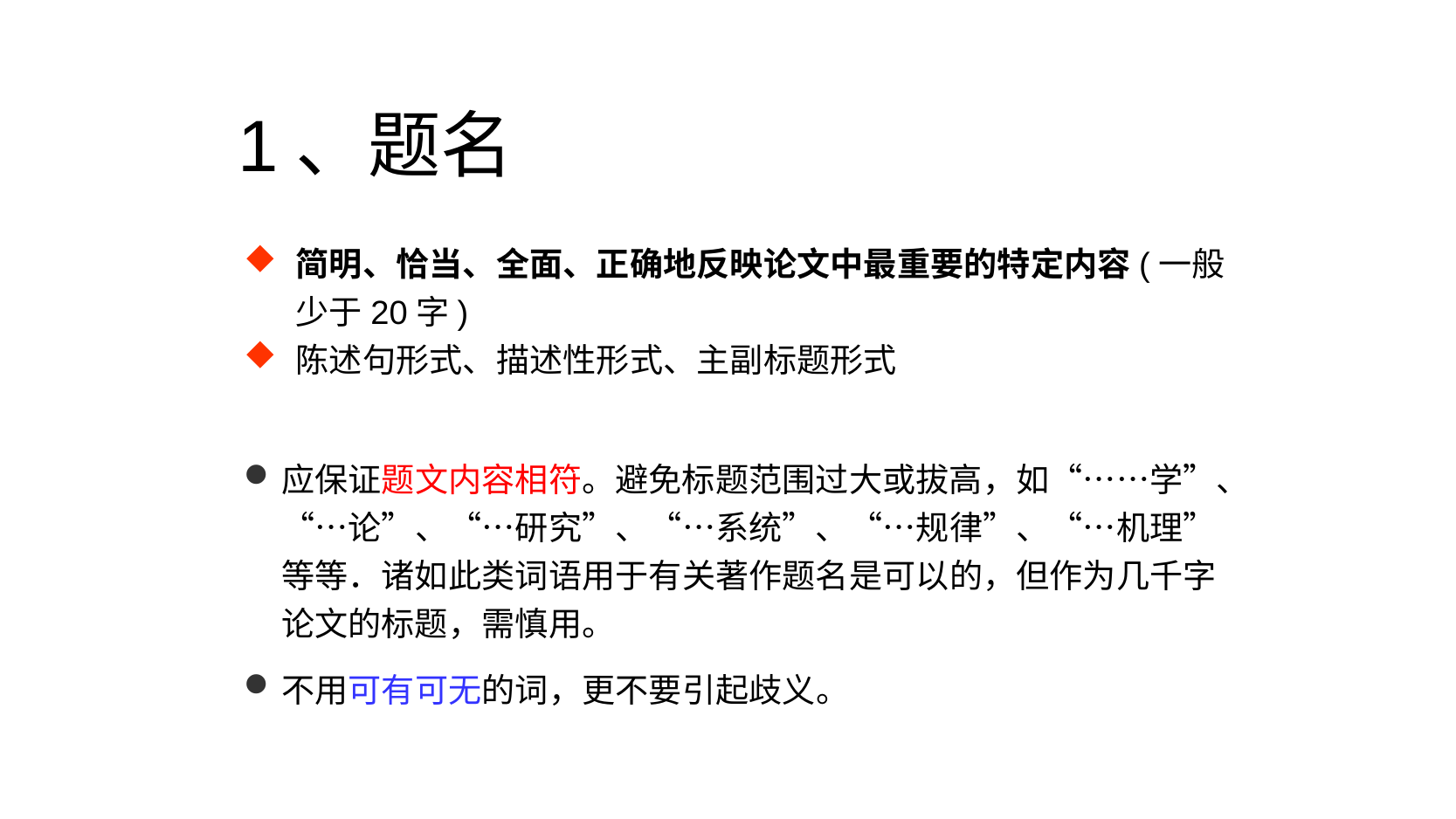

1、题名
简明、恰当、全面、正确地反映论文中最重要的特定内容(一般少于20字)
陈述句形式、描述性形式、主副标题形式
应保证题文内容相符。避免标题范围过大或拔高，如“⋯⋯学”、“⋯论”、“⋯研究”、“⋯系统”、“⋯规律”、“⋯机理”等等．诸如此类词语用于有关著作题名是可以的，但作为几千字论文的标题，需慎用。
不用可有可无的词，更不要引起歧义。